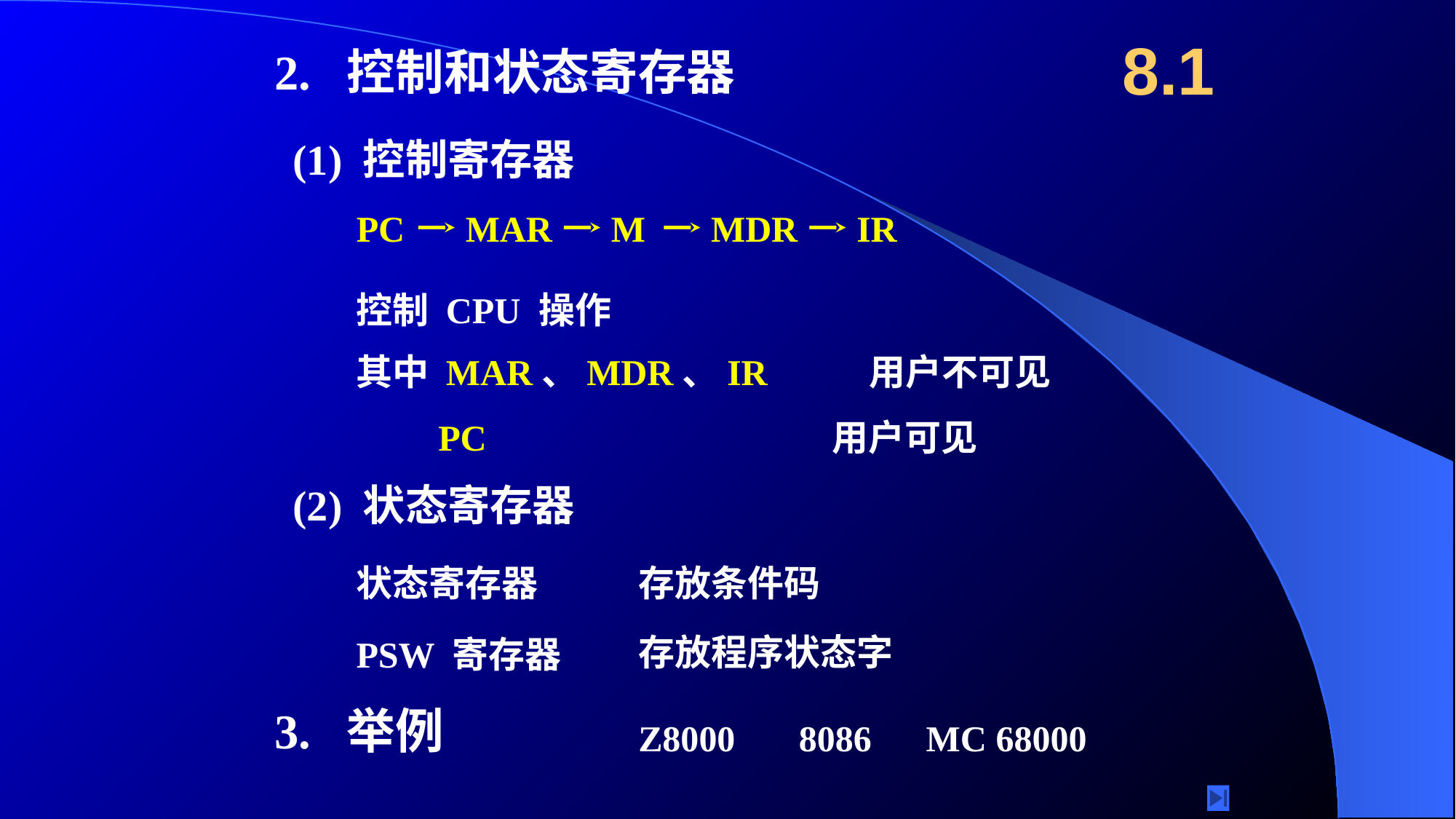

8.1
2.  控制和状态寄存器
(1) 控制寄存器
PC
MAR
M
MDR
IR

控制 CPU 操作
其中 MAR、MDR、IR            用户不可见
         PC                                     用户可见
(2) 状态寄存器
状态寄存器
存放条件码
存放程序状态字
PSW 寄存器
3.  举例
Z8000       8086      MC 68000